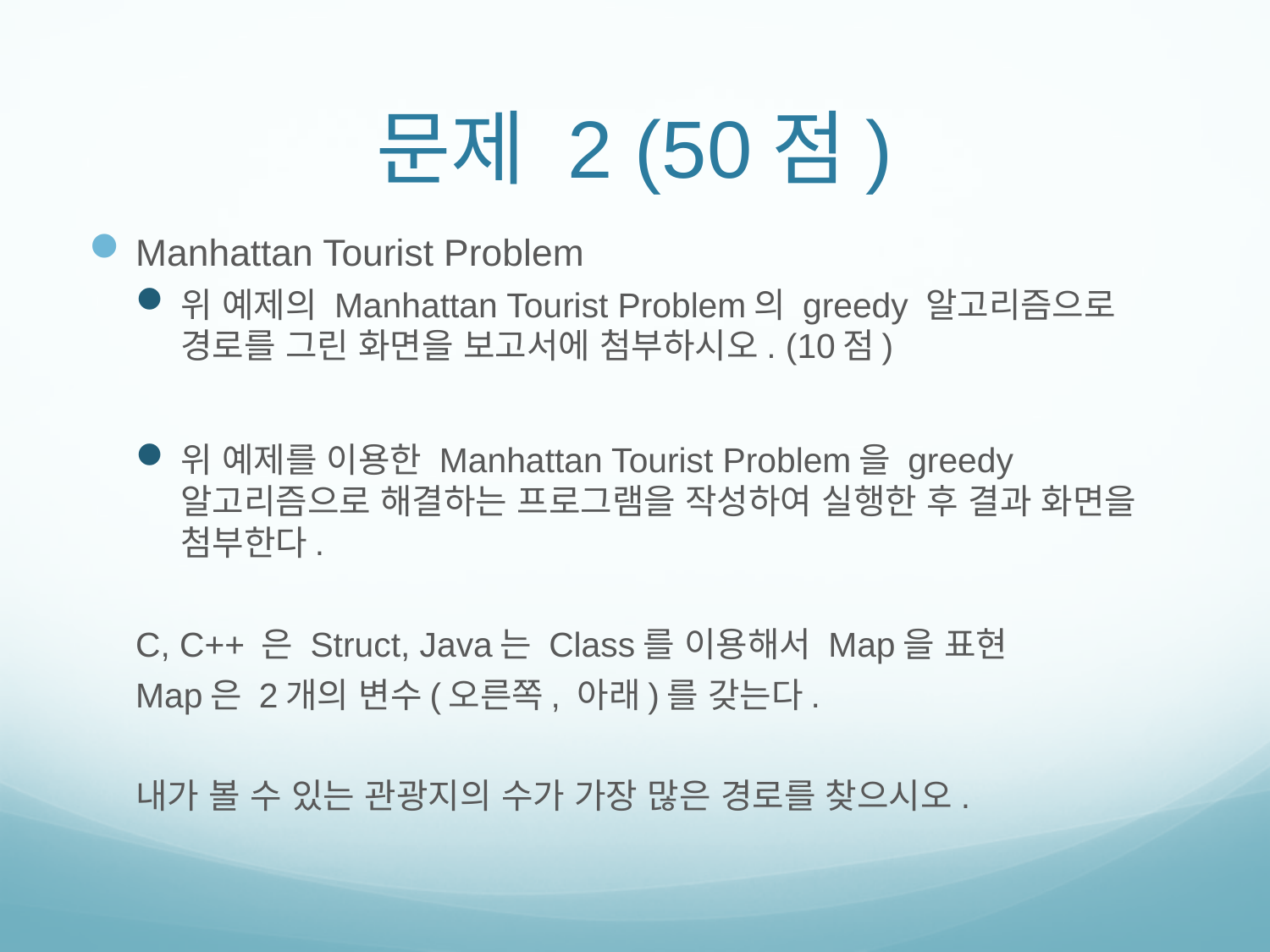

# 문제 2 (50점)
Manhattan Tourist Problem
위 예제의 Manhattan Tourist Problem의 greedy 알고리즘으로 경로를 그린 화면을 보고서에 첨부하시오. (10점)

위 예제를 이용한 Manhattan Tourist Problem을 greedy 알고리즘으로 해결하는 프로그램을 작성하여 실행한 후 결과 화면을 첨부한다.

C, C++ 은 Struct, Java는 Class를 이용해서 Map을 표현
Map은 2개의 변수(오른쪽, 아래)를 갖는다.

내가 볼 수 있는 관광지의 수가 가장 많은 경로를 찾으시오.